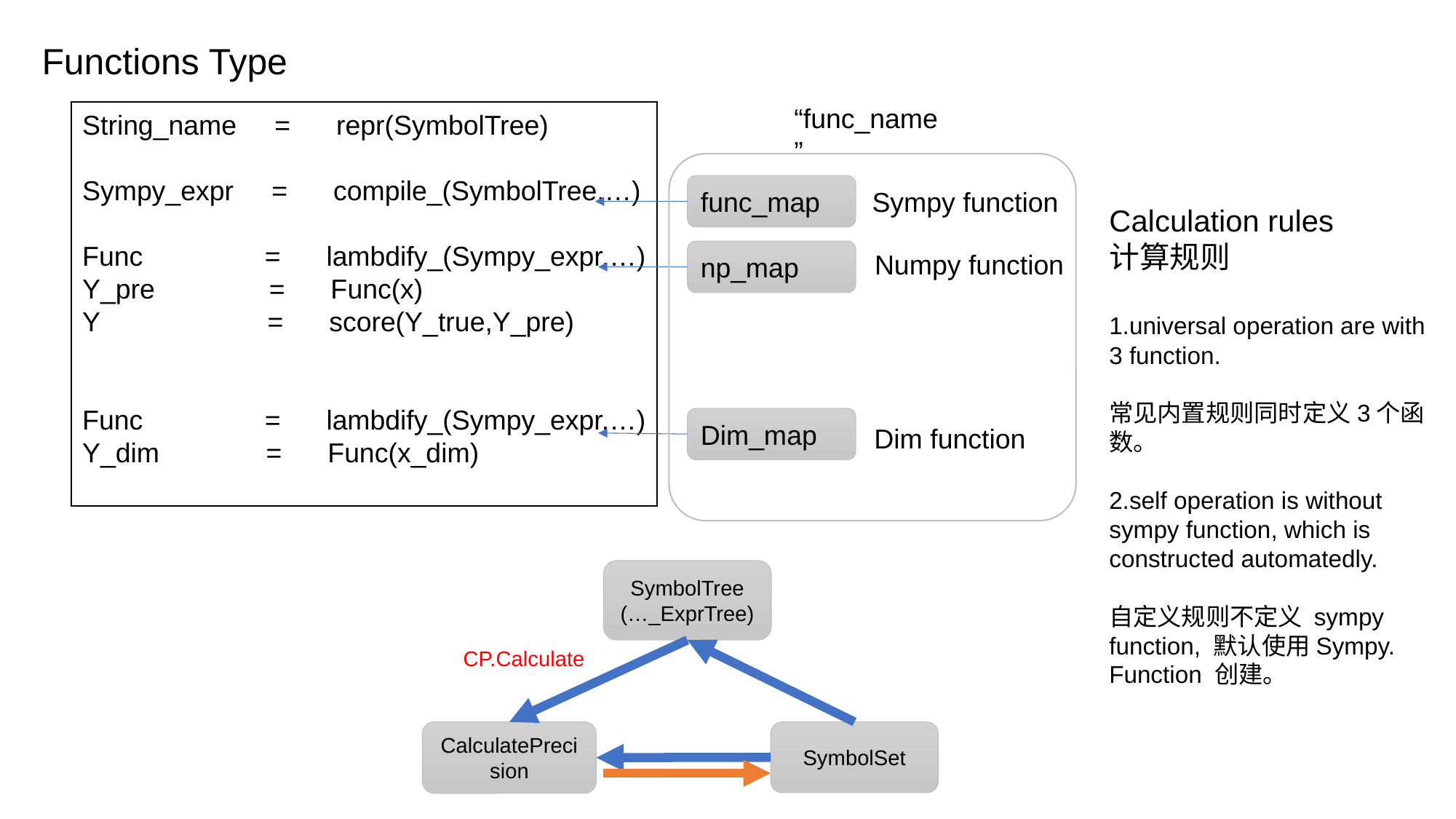

Functions Type
“func_name”
String_name     =      repr(SymbolTree)

Sympy_expr     =      compile_(SymbolTree,…)

Func                =      lambdify_(Sympy_expr,…)
Y_pre               =      Func(x)
Y                      =      score(Y_true,Y_pre)

Func                =      lambdify_(Sympy_expr,…)
Y_dim              =      Func(x_dim)

func_map
Sympy function
Calculation rules
计算规则

1.universal operation are with 3 function.

常见内置规则同时定义3个函数。

2.self operation is without  sympy function, which is constructed automatedly.

自定义规则不定义 sympy function, 默认使用Sympy. Function 创建。
np_map
Numpy function
Dim_map
Dim function
SymbolTree
(…_ExprTree)
CP.Calculate
CalculatePrecision
SymbolSet